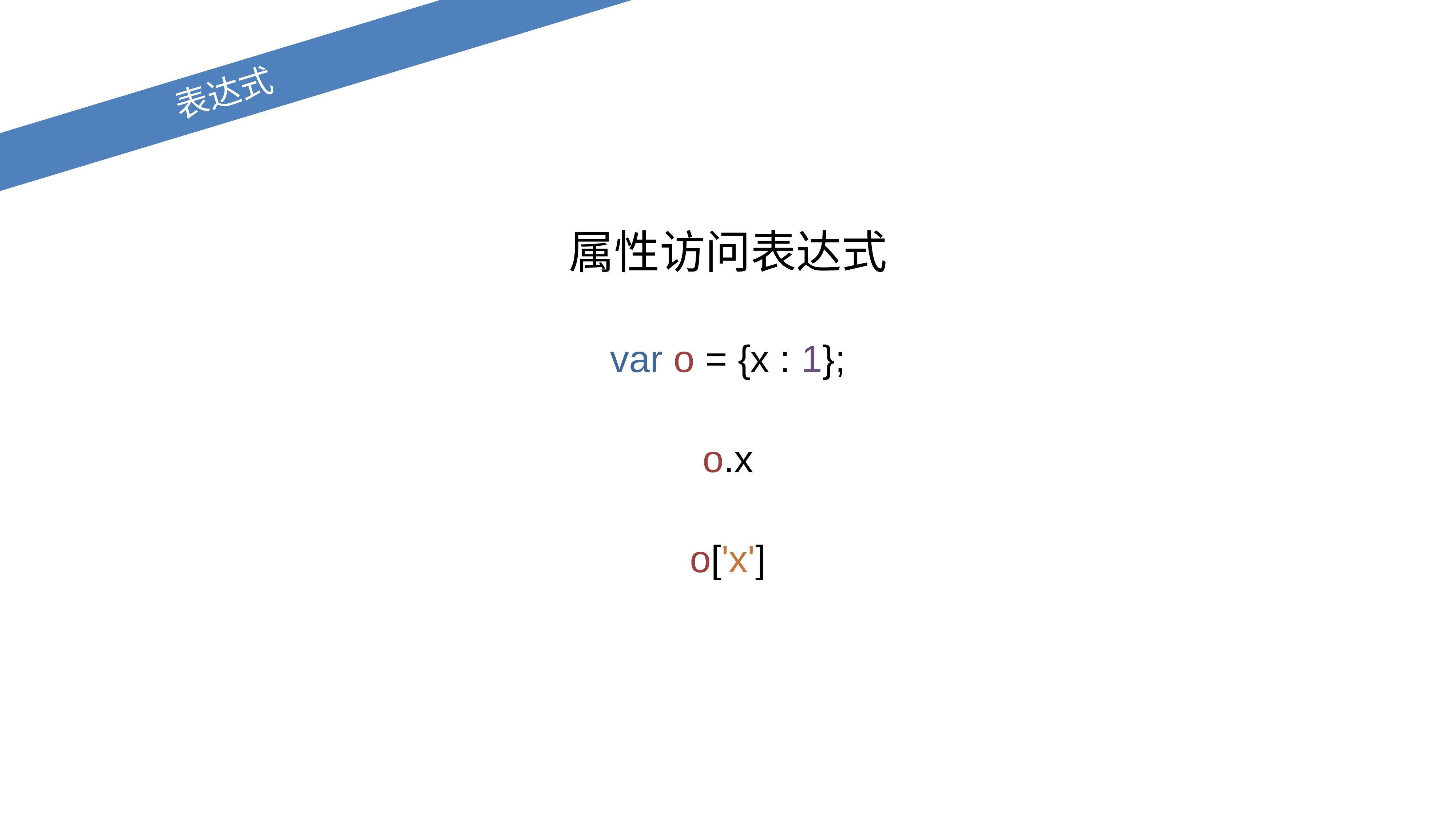

表达式
属性访问表达式
var o = {x : 1};
o.x
o['x']